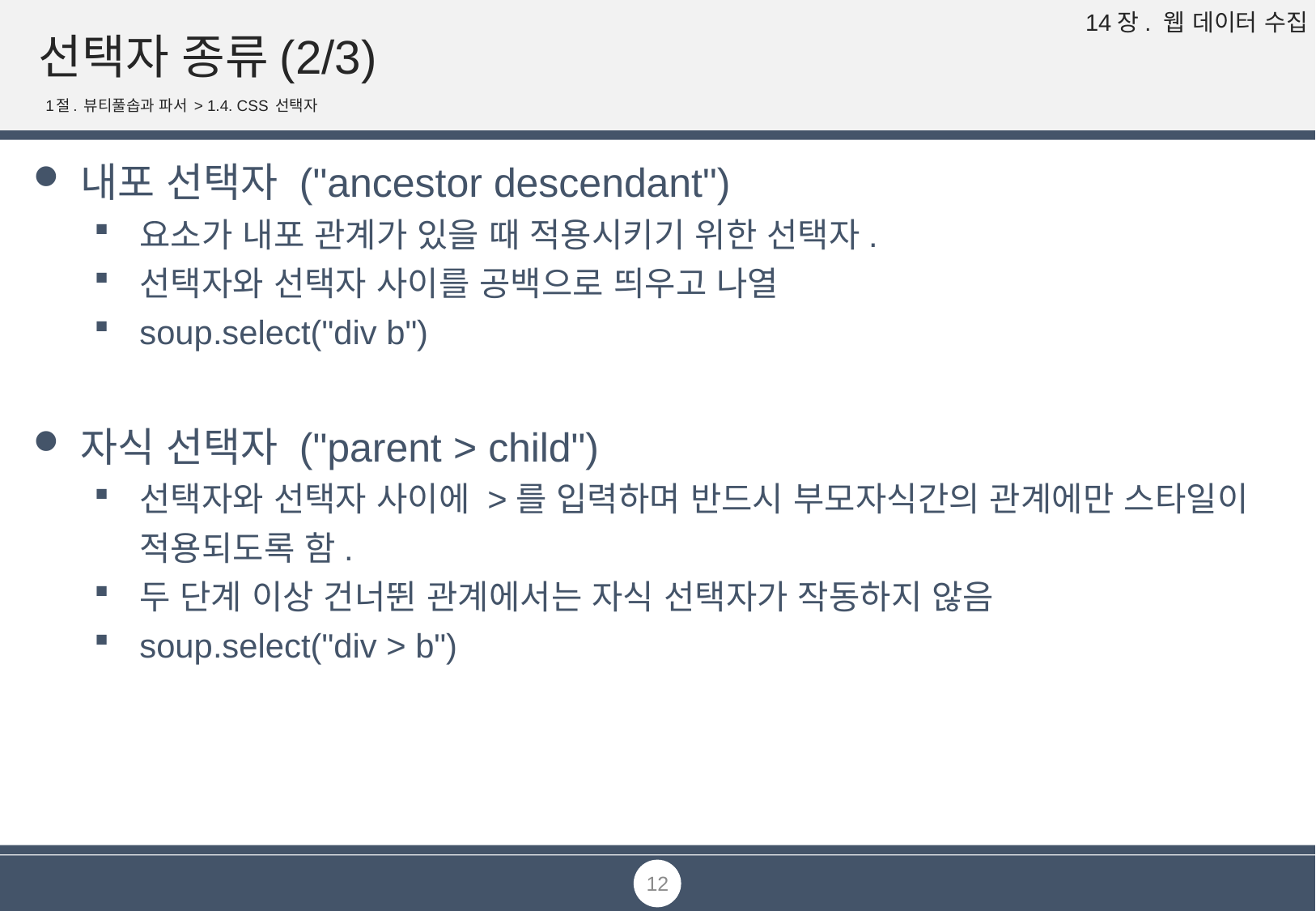

# 선택자 종류(2/3)
1절. 뷰티풀솝과 파서 > 1.4. CSS 선택자
내포 선택자 ("ancestor descendant")
요소가 내포 관계가 있을 때 적용시키기 위한 선택자.
선택자와 선택자 사이를 공백으로 띄우고 나열
soup.select("div b")

자식 선택자 ("parent > child")
선택자와 선택자 사이에 >를 입력하며 반드시 부모자식간의 관계에만 스타일이 적용되도록 함.
두 단계 이상 건너뛴 관계에서는 자식 선택자가 작동하지 않음
soup.select("div > b")

12